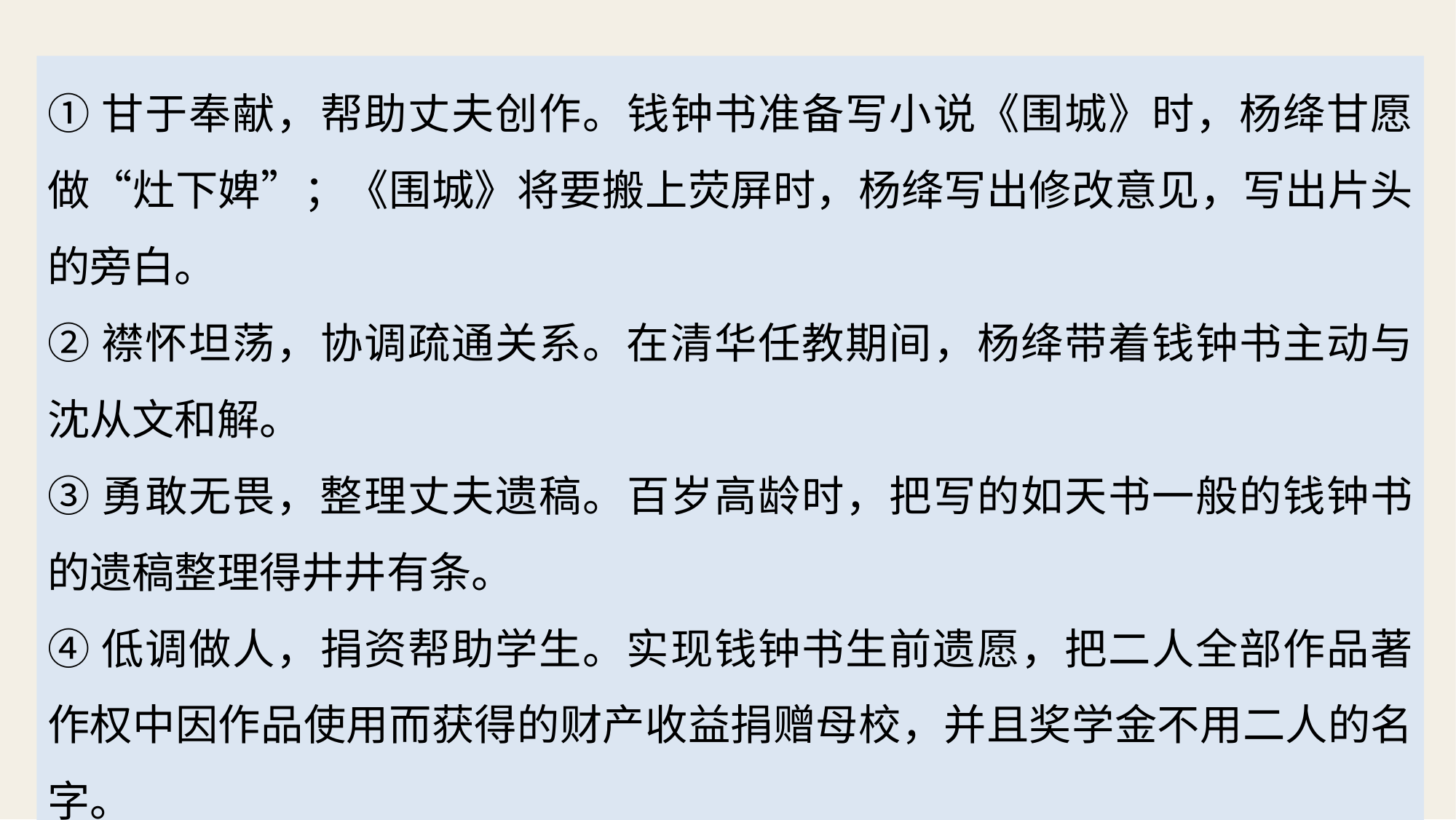

①甘于奉献，帮助丈夫创作。钱钟书准备写小说《围城》时，杨绛甘愿做“灶下婢”；《围城》将要搬上荧屏时，杨绛写出修改意见，写出片头的旁白。
②襟怀坦荡，协调疏通关系。在清华任教期间，杨绛带着钱钟书主动与沈从文和解。
③勇敢无畏，整理丈夫遗稿。百岁高龄时，把写的如天书一般的钱钟书的遗稿整理得井井有条。
④低调做人，捐资帮助学生。实现钱钟书生前遗愿，把二人全部作品著作权中因作品使用而获得的财产收益捐赠母校，并且奖学金不用二人的名字。